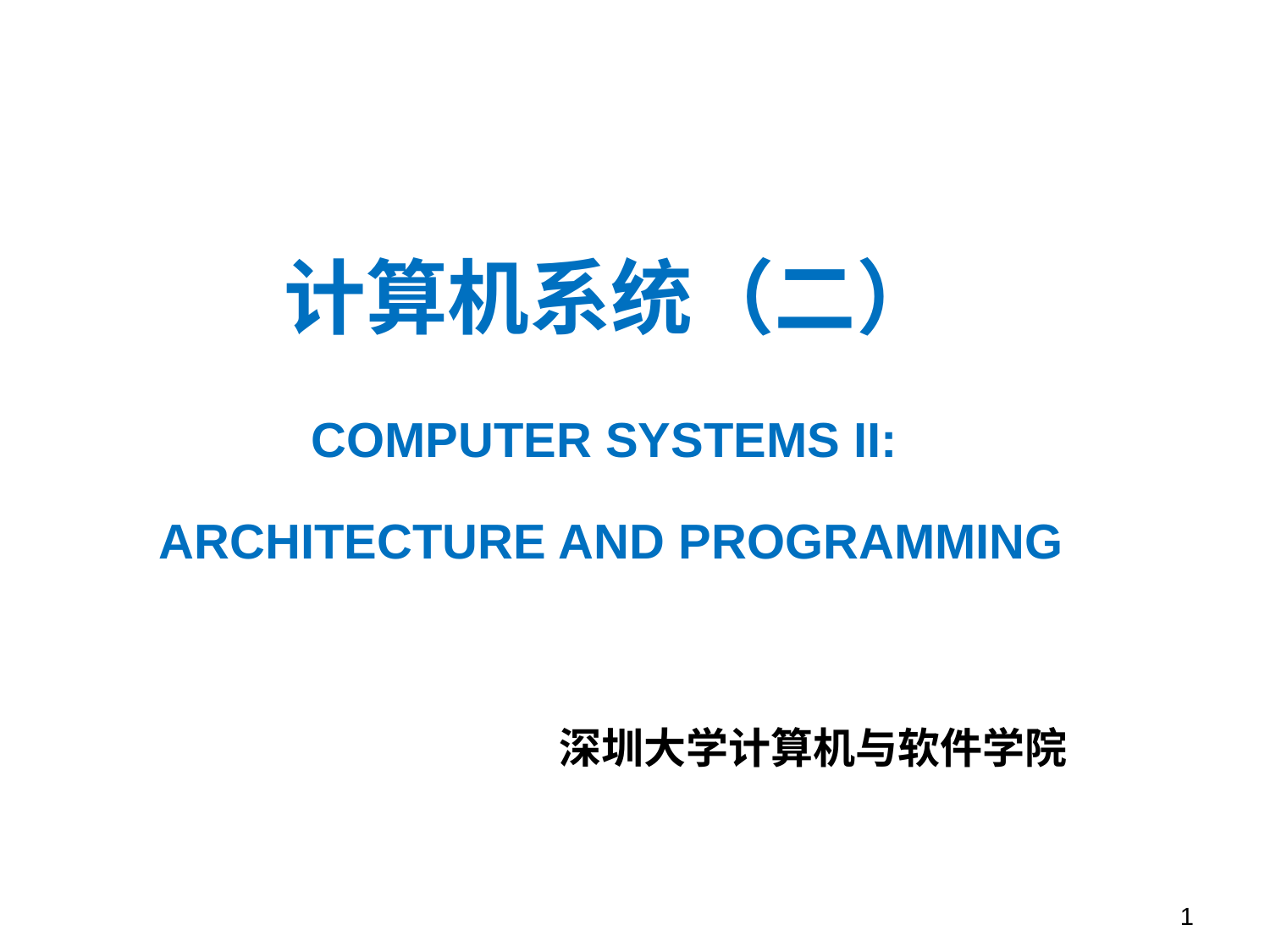

# 计算机系统（二） COMPUTER SYSTEMS II: ARCHITECTURE AND PROGRAMMING
深圳大学计算机与软件学院
1